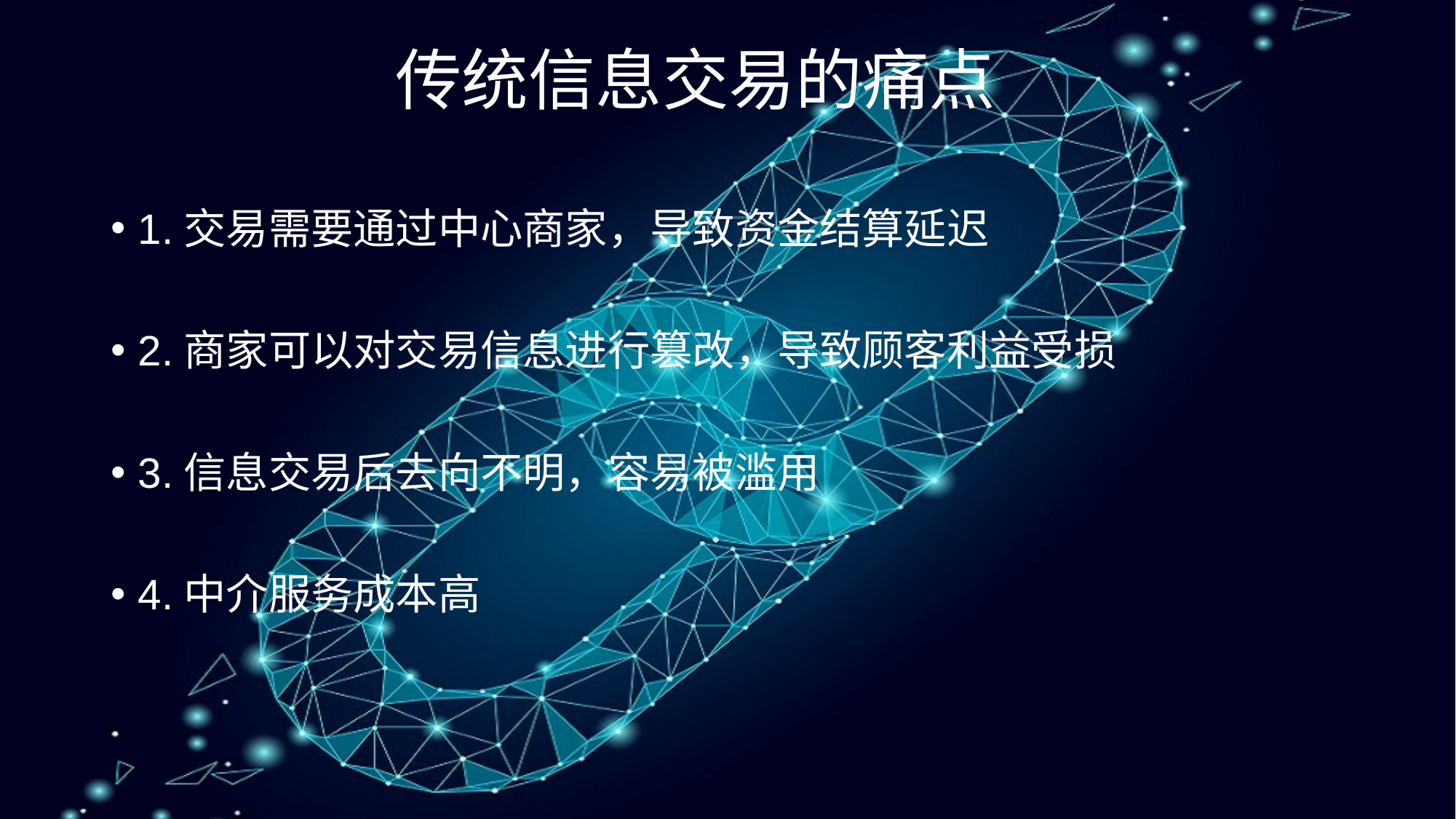

# 传统信息交易的痛点
1.交易需要通过中心商家，导致资金结算延迟

2.商家可以对交易信息进行篡改，导致顾客利益受损

3.信息交易后去向不明，容易被滥用

4.中介服务成本高